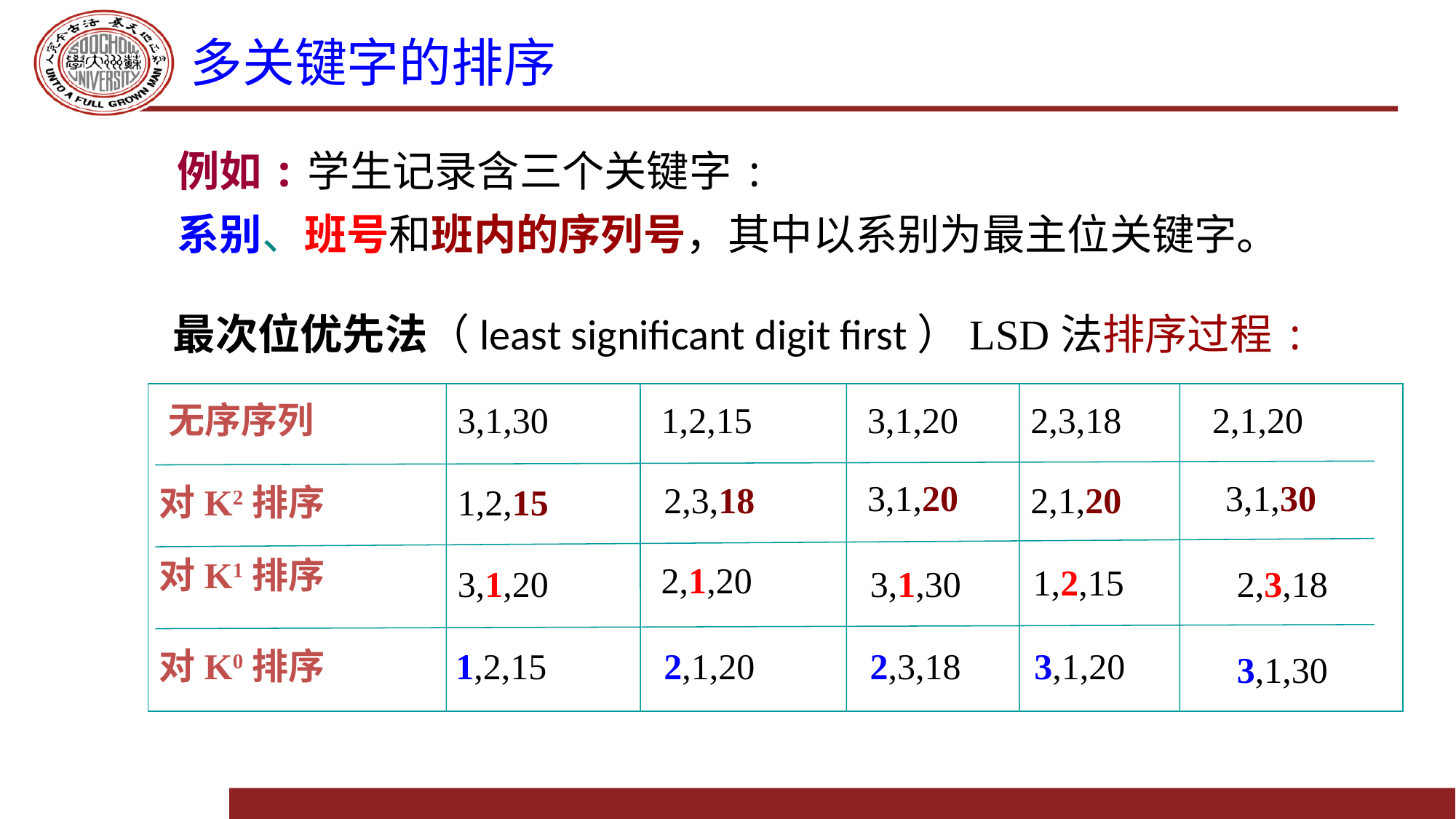

# 多关键字的排序
例如:学生记录含三个关键字:
系别、班号和班内的序列号，其中以系别为最主位关键字。
最次位优先法（least significant digit first）LSD法排序过程:

 无序序列
3,1,30
1,2,15
3,1,20
2,3,18
2,1,20

3,1,30
3,1,20
2,3,18
2,1,20
对K2排序
1,2,15

对K1排序
2,1,20
1,2,15
3,1,30
2,3,18
3,1,20

对K0排序
 1,2,15
2,1,20
2,3,18
3,1,20
3,1,30